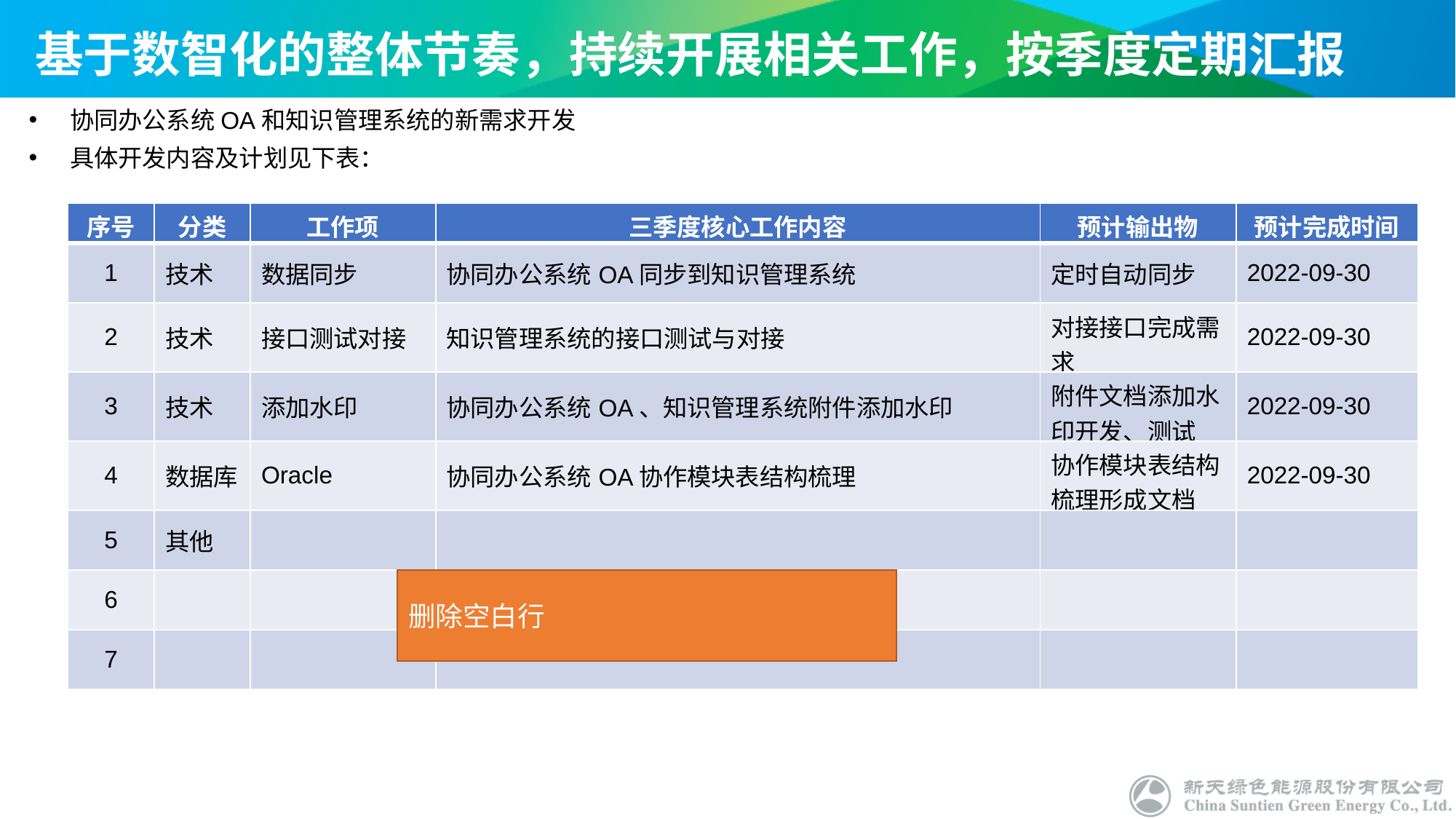

基于数智化的整体节奏，持续开展相关工作，按季度定期汇报
协同办公系统OA和知识管理系统的新需求开发
具体开发内容及计划见下表：
| 序号 | 分类 | 工作项 | 三季度核心工作内容 | 预计输出物 | 预计完成时间 |
| --- | --- | --- | --- | --- | --- |
| 1 | 技术 | 数据同步 | 协同办公系统OA同步到知识管理系统 | 定时自动同步 | 2022-09-30 |
| 2 | 技术 | 接口测试对接 | 知识管理系统的接口测试与对接 | 对接接口完成需求 | 2022-09-30 |
| 3 | 技术 | 添加水印 | 协同办公系统OA、知识管理系统附件添加水印 | 附件文档添加水印开发、测试 | 2022-09-30 |
| 4 | 数据库 | Oracle | 协同办公系统OA协作模块表结构梳理 | 协作模块表结构梳理形成文档 | 2022-09-30 |
| 5 | 其他 |  |  |  |  |
| 6 |  |  |  |  |  |
| 7 |  |  |  |  |  |
删除空白行